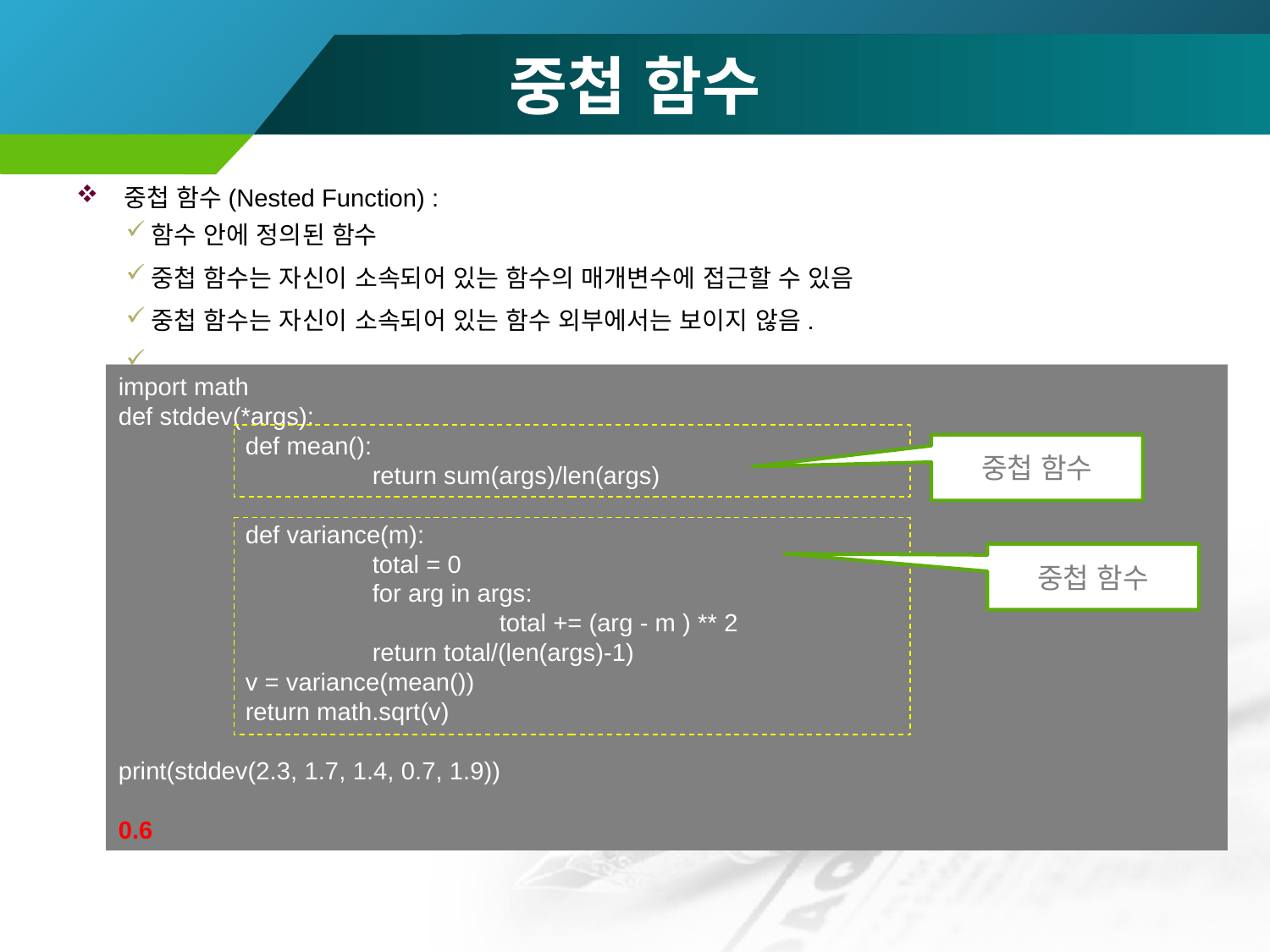

# 중첩 함수
중첩 함수(Nested Function) :
함수 안에 정의된 함수
중첩 함수는 자신이 소속되어 있는 함수의 매개변수에 접근할 수 있음
중첩 함수는 자신이 소속되어 있는 함수 외부에서는 보이지 않음.
.
import math
def stddev(*args):
	def mean():
		return sum(args)/len(args)

	def variance(m):
		total = 0
		for arg in args:
			total += (arg - m ) ** 2
		return total/(len(args)-1)
	v = variance(mean())
	return math.sqrt(v)

print(stddev(2.3, 1.7, 1.4, 0.7, 1.9))

0.6

중첩 함수

중첩 함수